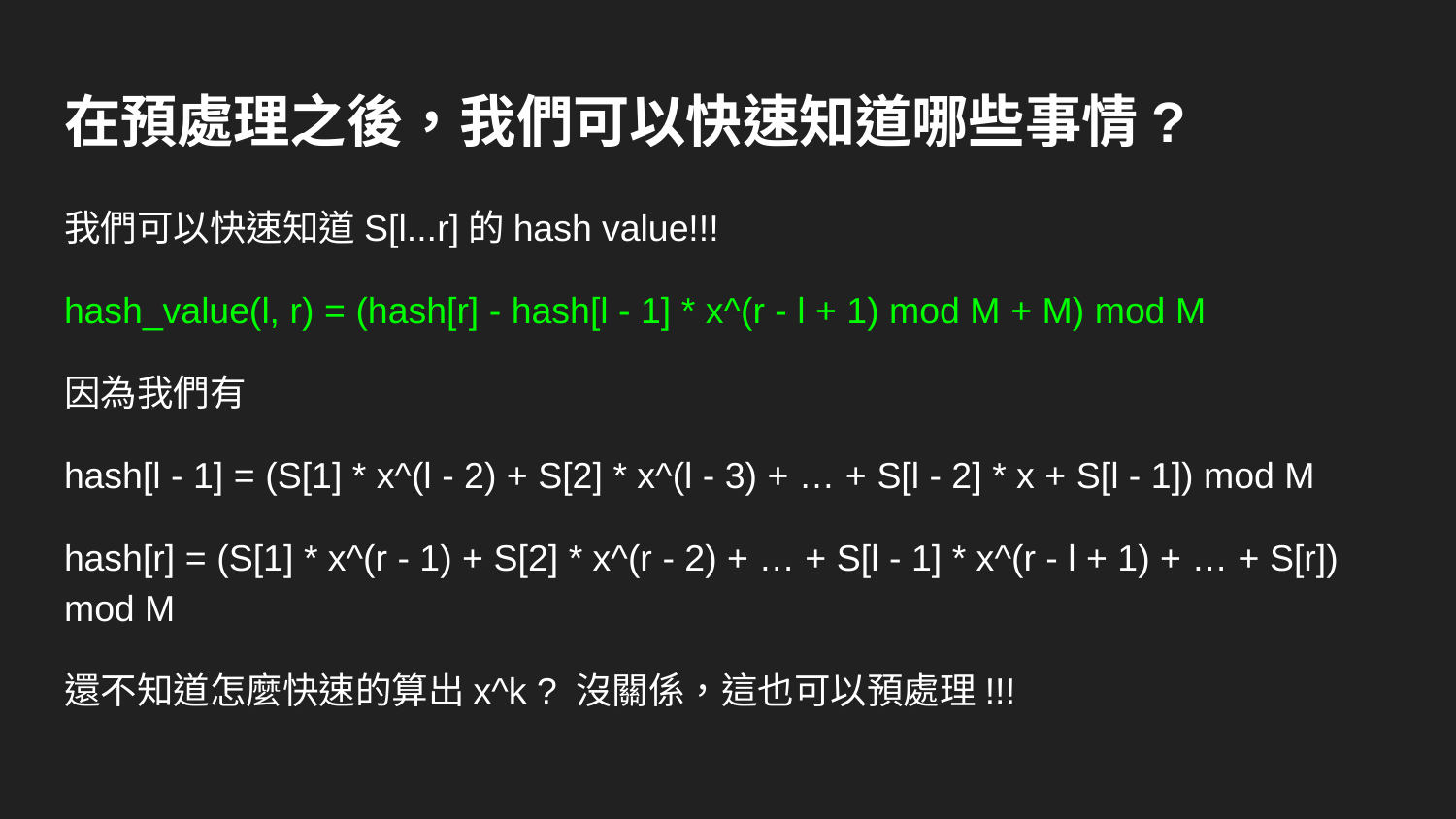

# 在預處理之後，我們可以快速知道哪些事情?
我們可以快速知道S[l...r]的hash value!!!
hash_value(l, r) = (hash[r] - hash[l - 1] * x^(r - l + 1) mod M + M) mod M
因為我們有
hash[l - 1] = (S[1] * x^(l - 2) + S[2] * x^(l - 3) + … + S[l - 2] * x + S[l - 1]) mod M
hash[r] = (S[1] * x^(r - 1) + S[2] * x^(r - 2) + … + S[l - 1] * x^(r - l + 1) + … + S[r]) mod M
還不知道怎麼快速的算出x^k ? 沒關係，這也可以預處理!!!